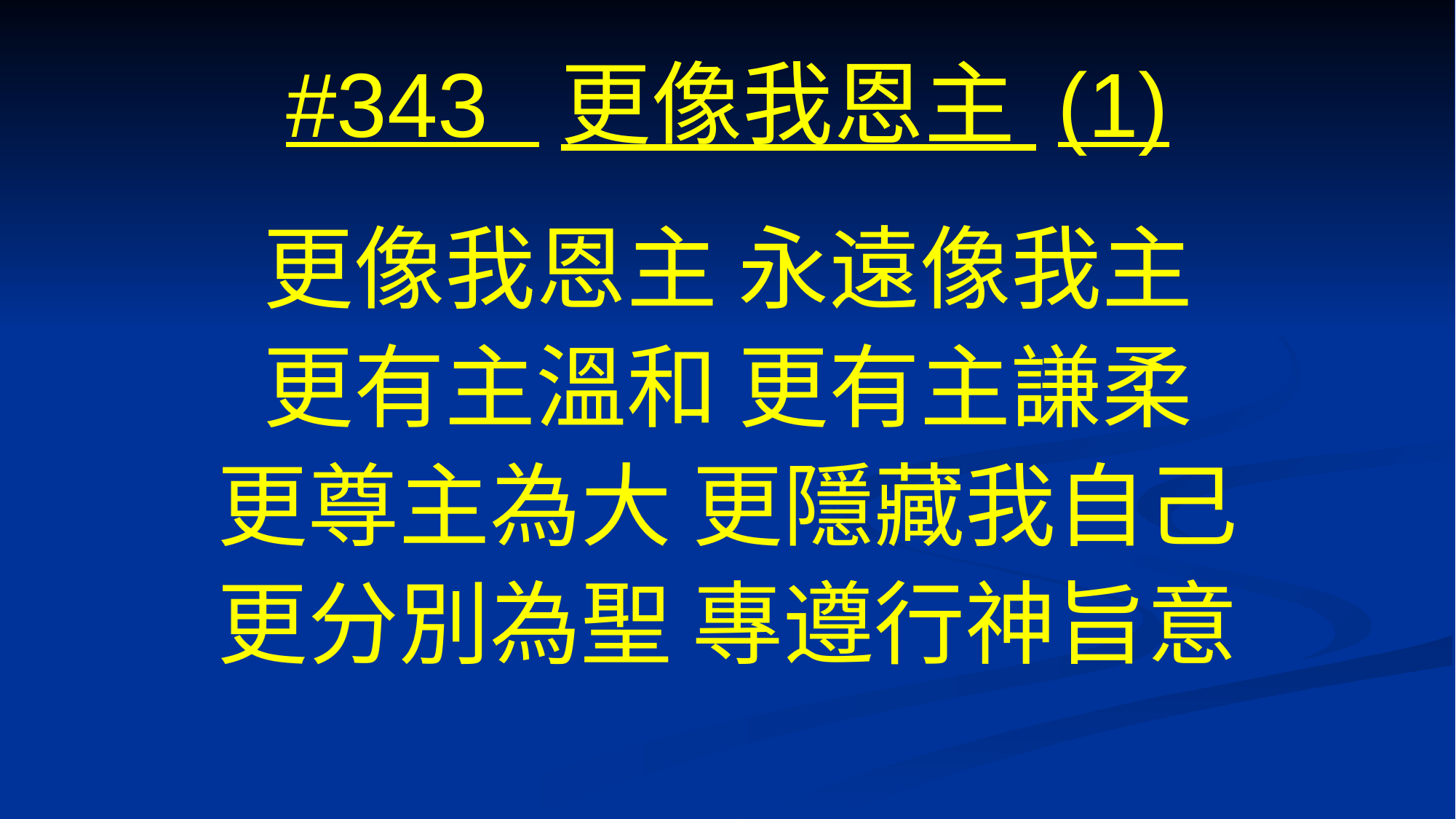

# #343  更像我恩主 (1)
更像我恩主 永遠像我主
更有主溫和 更有主謙柔
更尊主為大 更隱藏我自己
更分別為聖 專遵行神旨意